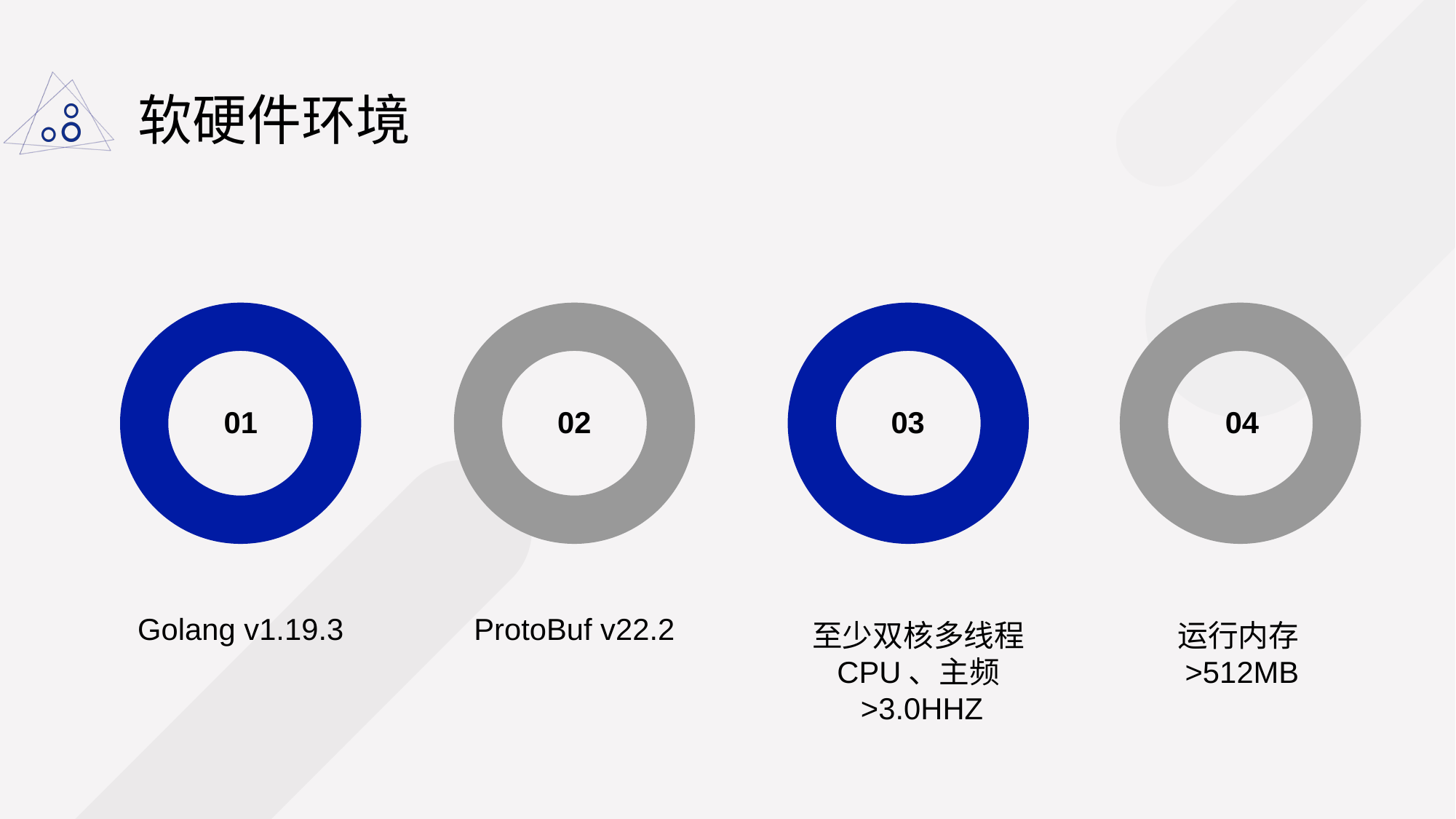

# 软硬件环境

01
Golang v1.19.3

02
ProtoBuf v22.2

03
至少双核多线程CPU、主频>3.0HHZ

04
运行内存>512MB